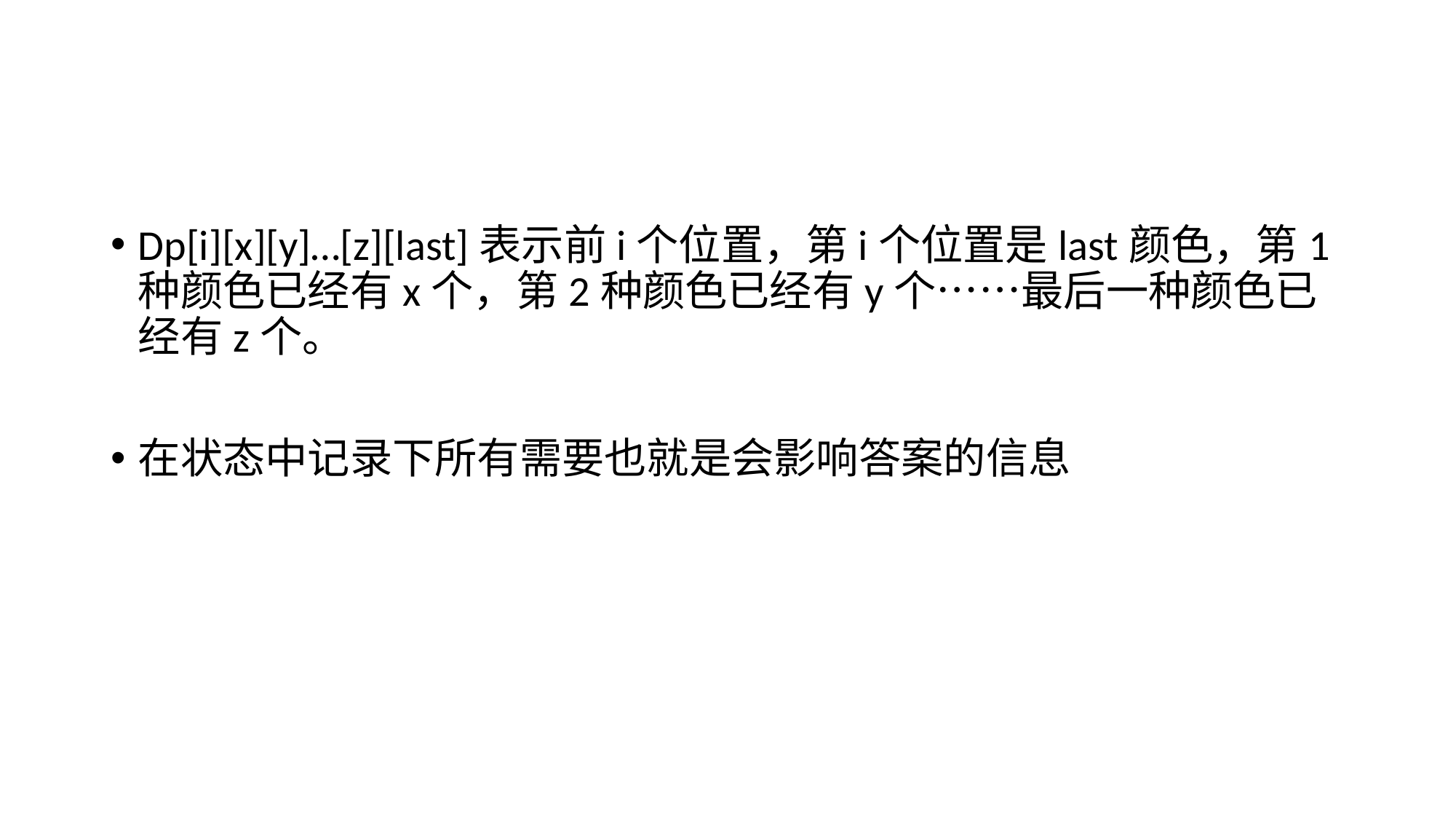

#
Dp[i][x][y]…[z][last]表示前i个位置，第i个位置是last颜色，第1种颜色已经有x个，第2种颜色已经有y个……最后一种颜色已经有z个。

在状态中记录下所有需要也就是会影响答案的信息